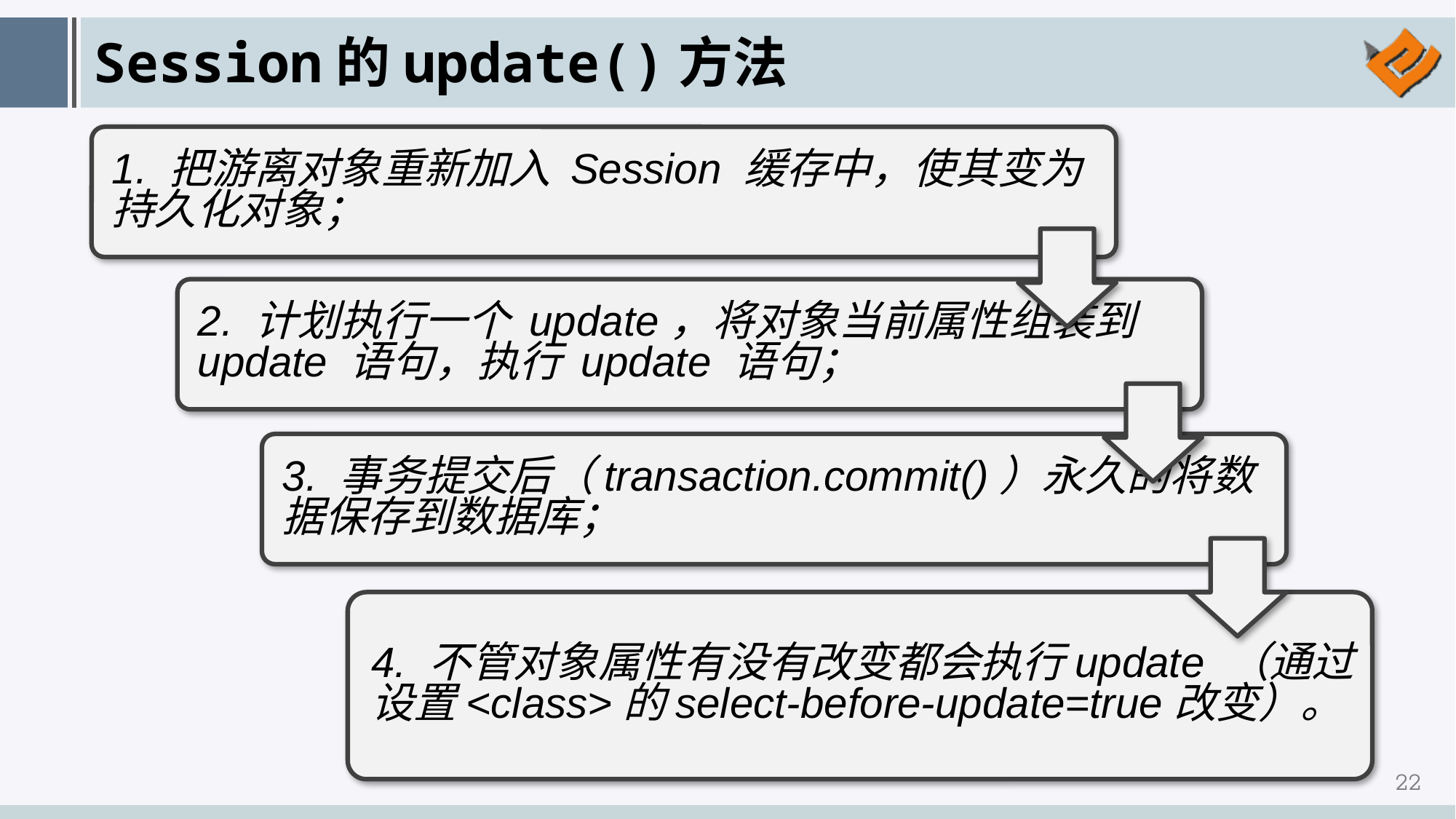

# Session的update()方法
1. 把游离对象重新加入 Session 缓存中，使其变为持久化对象；
2. 计划执行一个 update，将对象当前属性组装到 update 语句，执行 update 语句；
3. 事务提交后（transaction.commit()）永久的将数据保存到数据库；
4. 不管对象属性有没有改变都会执行update （通过设置<class>的select-before-update=true改变）。